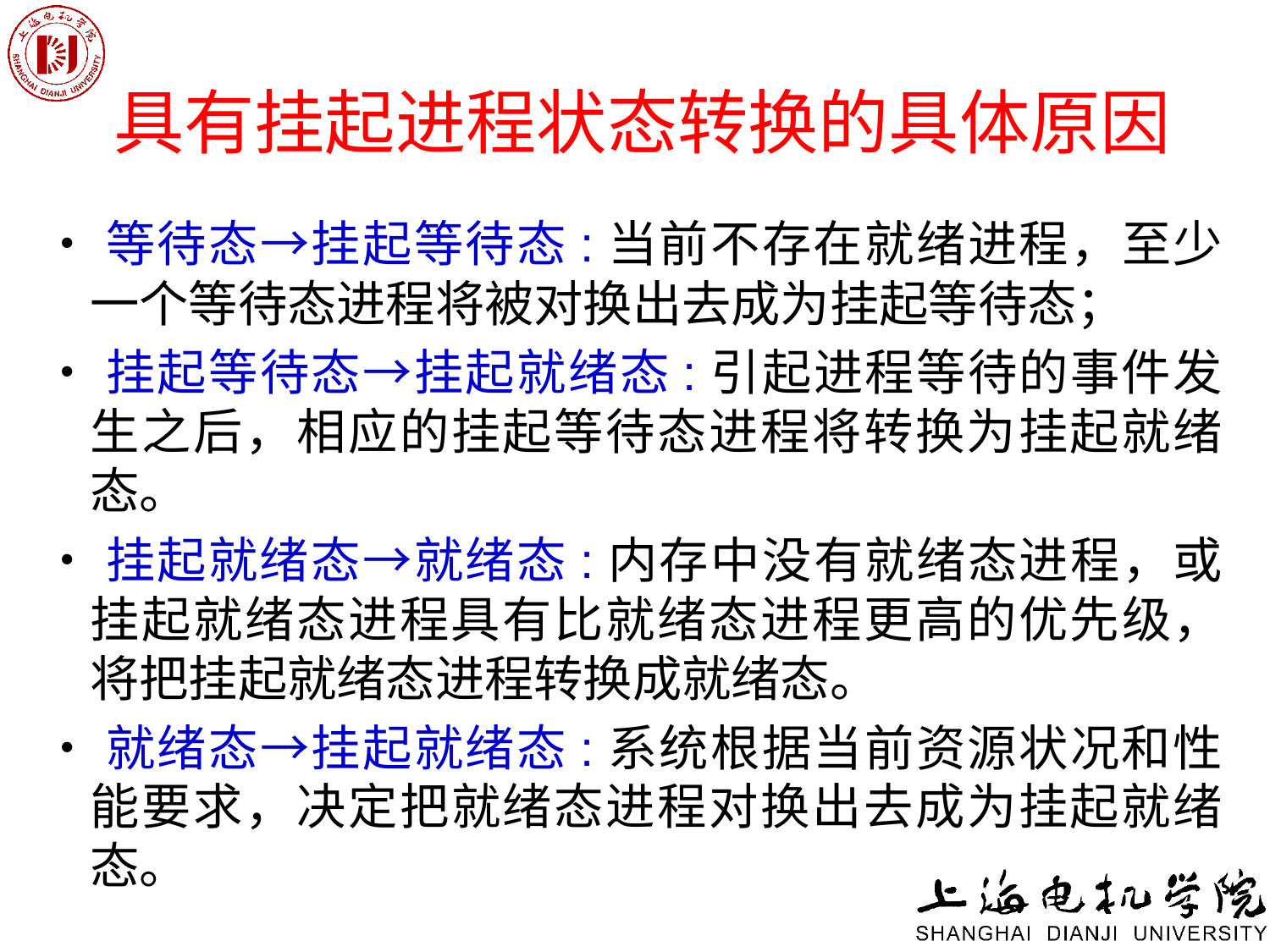

# 具有挂起进程状态转换的具体原因
•等待态→挂起等待态:当前不存在就绪进程，至少一个等待态进程将被对换出去成为挂起等待态；
•挂起等待态→挂起就绪态:引起进程等待的事件发生之后，相应的挂起等待态进程将转换为挂起就绪态。
•挂起就绪态→就绪态:内存中没有就绪态进程，或挂起就绪态进程具有比就绪态进程更高的优先级，将把挂起就绪态进程转换成就绪态。
•就绪态→挂起就绪态:系统根据当前资源状况和性能要求，决定把就绪态进程对换出去成为挂起就绪态。